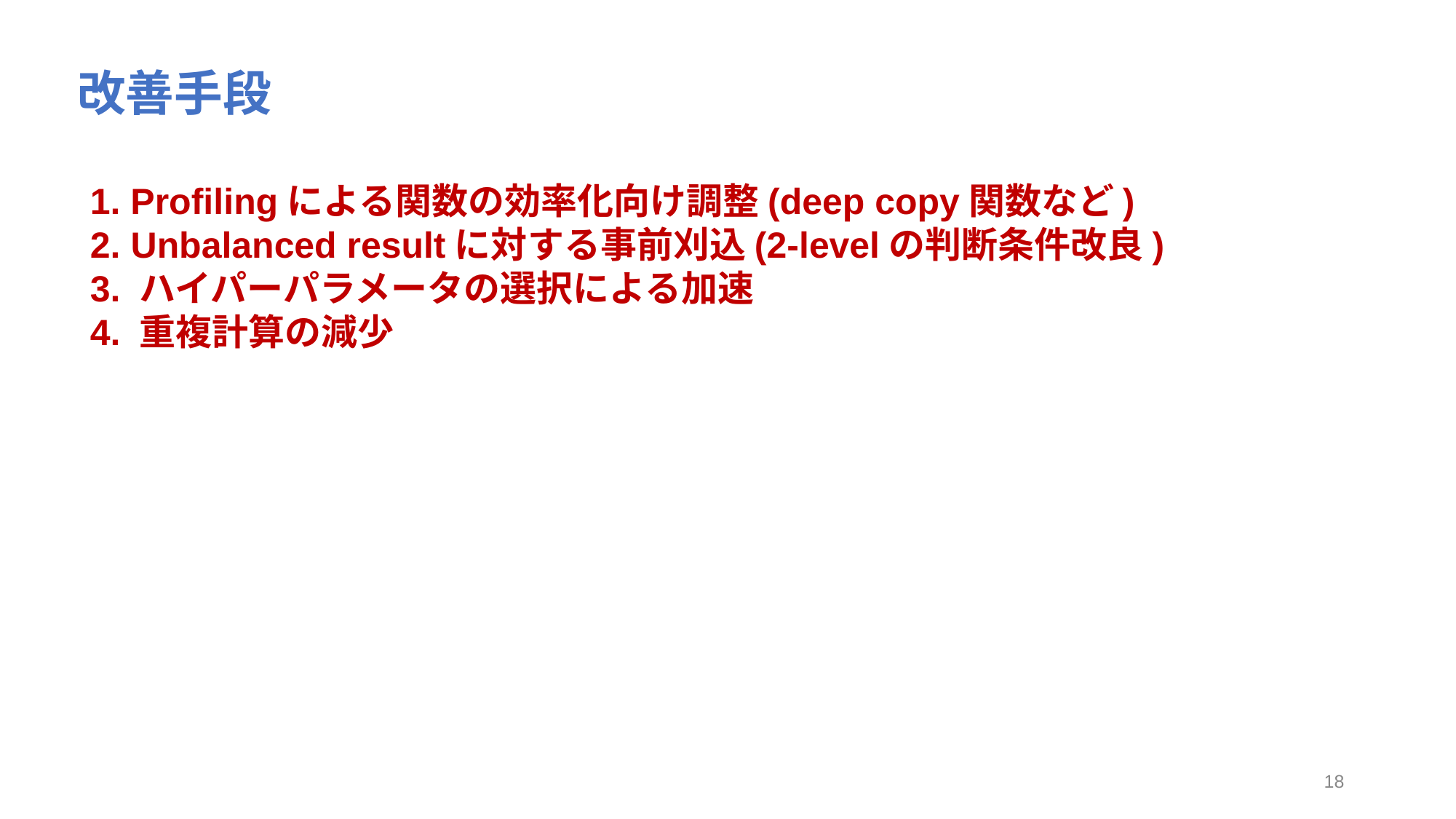

改善手段
1. Profilingによる関数の効率化向け調整(deep copy関数など)
2. Unbalanced resultに対する事前刈込(2-levelの判断条件改良)
3. ハイパーパラメータの選択による加速
4. 重複計算の減少
18